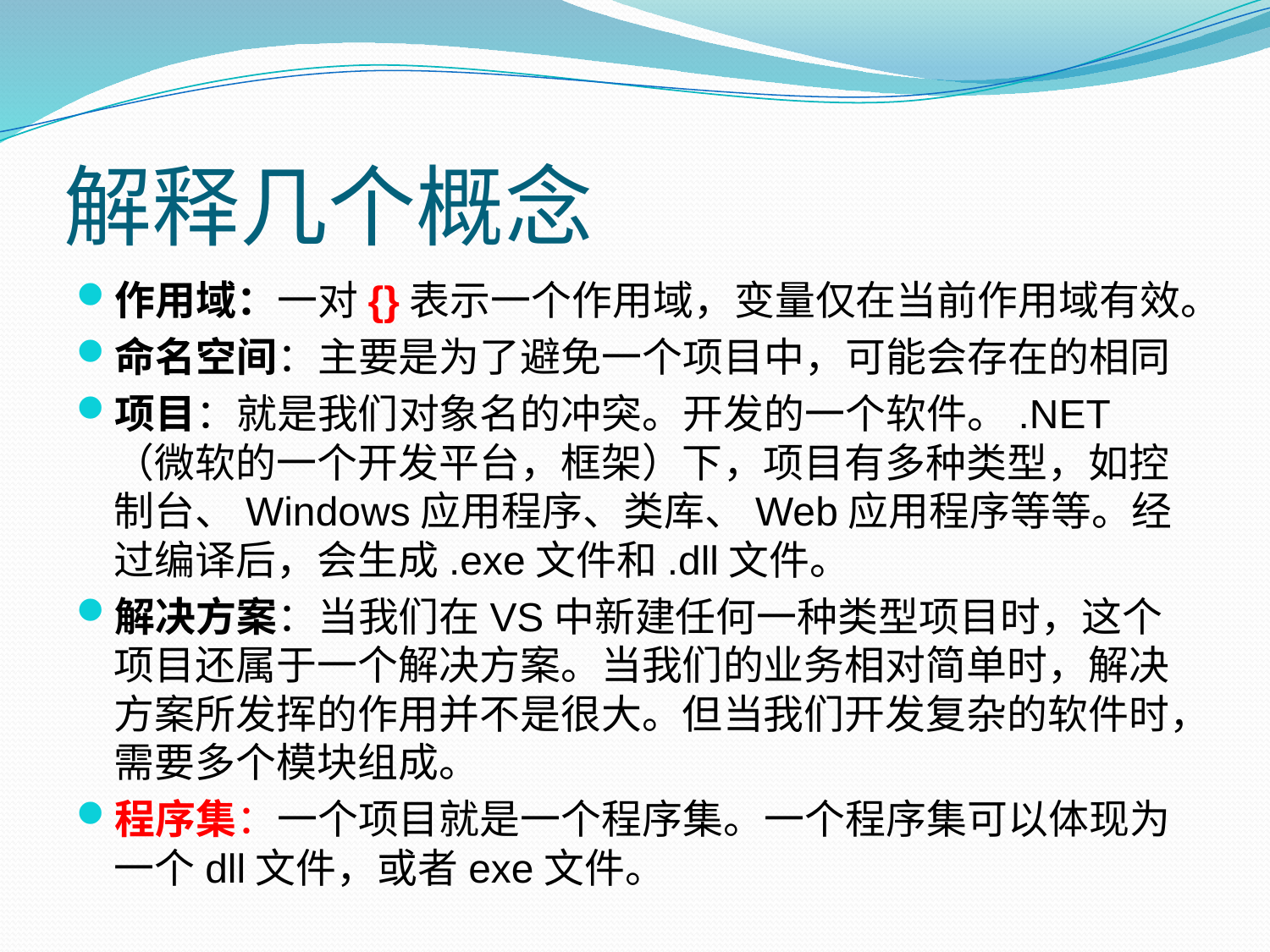

# 解释几个概念
作用域：一对{}表示一个作用域，变量仅在当前作用域有效。
命名空间：主要是为了避免一个项目中，可能会存在的相同
项目：就是我们对象名的冲突。开发的一个软件。.NET（微软的一个开发平台，框架）下，项目有多种类型，如控制台、Windows应用程序、类库、Web应用程序等等。经过编译后，会生成.exe文件和.dll文件。
解决方案：当我们在VS中新建任何一种类型项目时，这个项目还属于一个解决方案。当我们的业务相对简单时，解决方案所发挥的作用并不是很大。但当我们开发复杂的软件时，需要多个模块组成。
程序集：一个项目就是一个程序集。一个程序集可以体现为一个dll文件，或者exe文件。